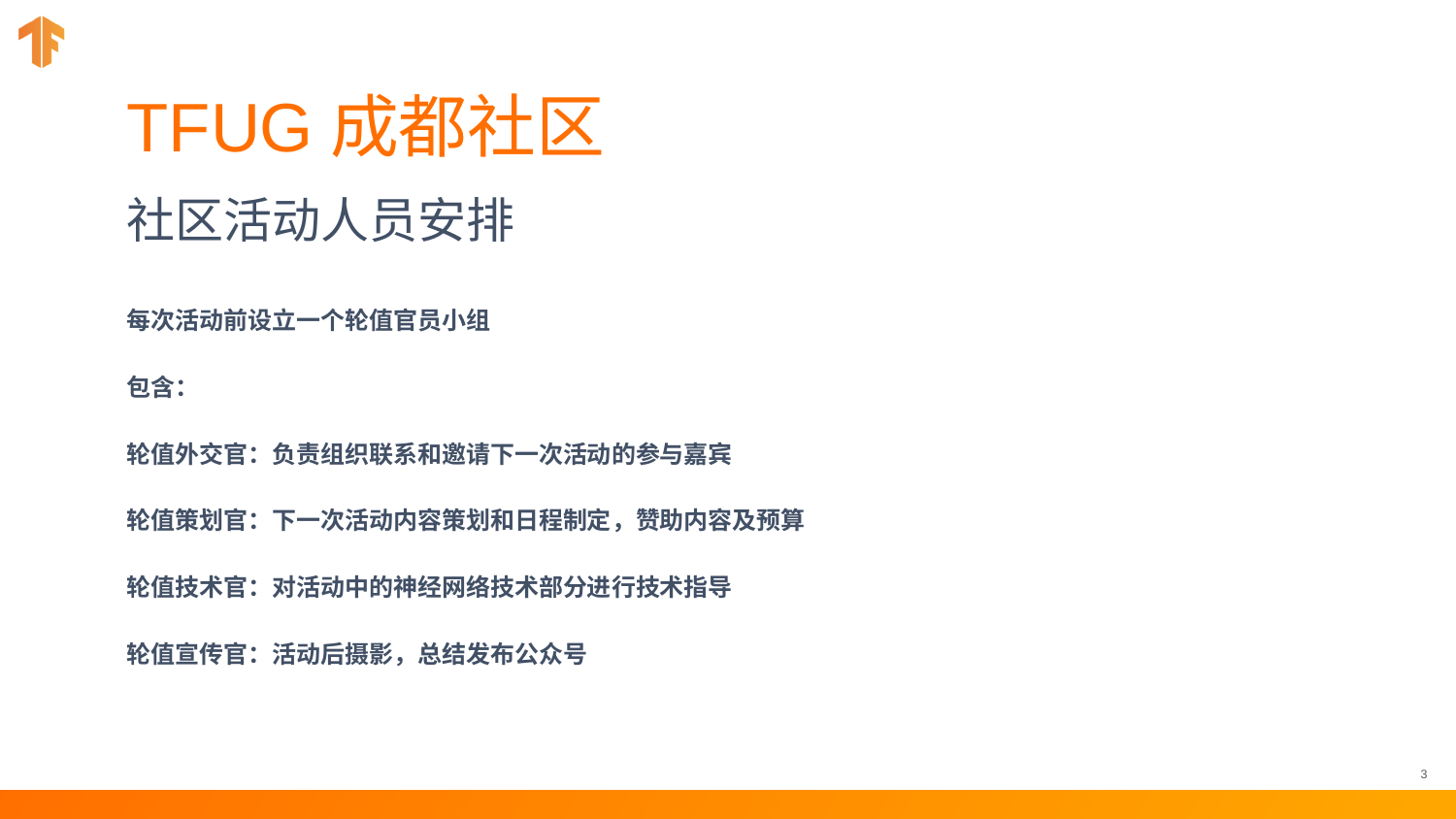

# TFUG成都社区
社区活动人员安排
每次活动前设立一个轮值官员小组

包含：

轮值外交官：负责组织联系和邀请下一次活动的参与嘉宾

轮值策划官：下一次活动内容策划和日程制定，赞助内容及预算

轮值技术官：对活动中的神经网络技术部分进行技术指导

轮值宣传官：活动后摄影，总结发布公众号

3